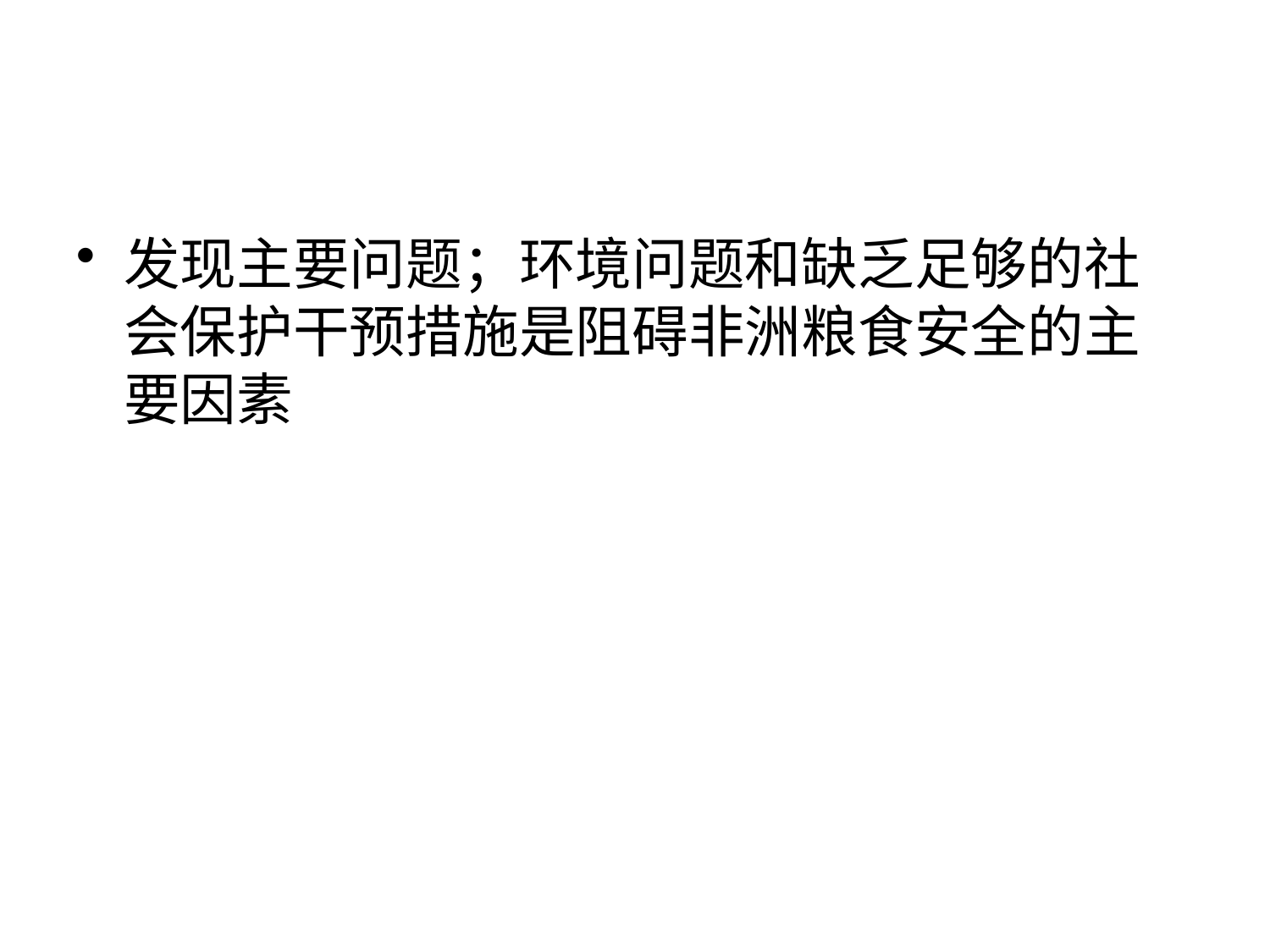

#
发现主要问题；环境问题和缺乏足够的社会保护干预措施是阻碍非洲粮食安全的主要因素